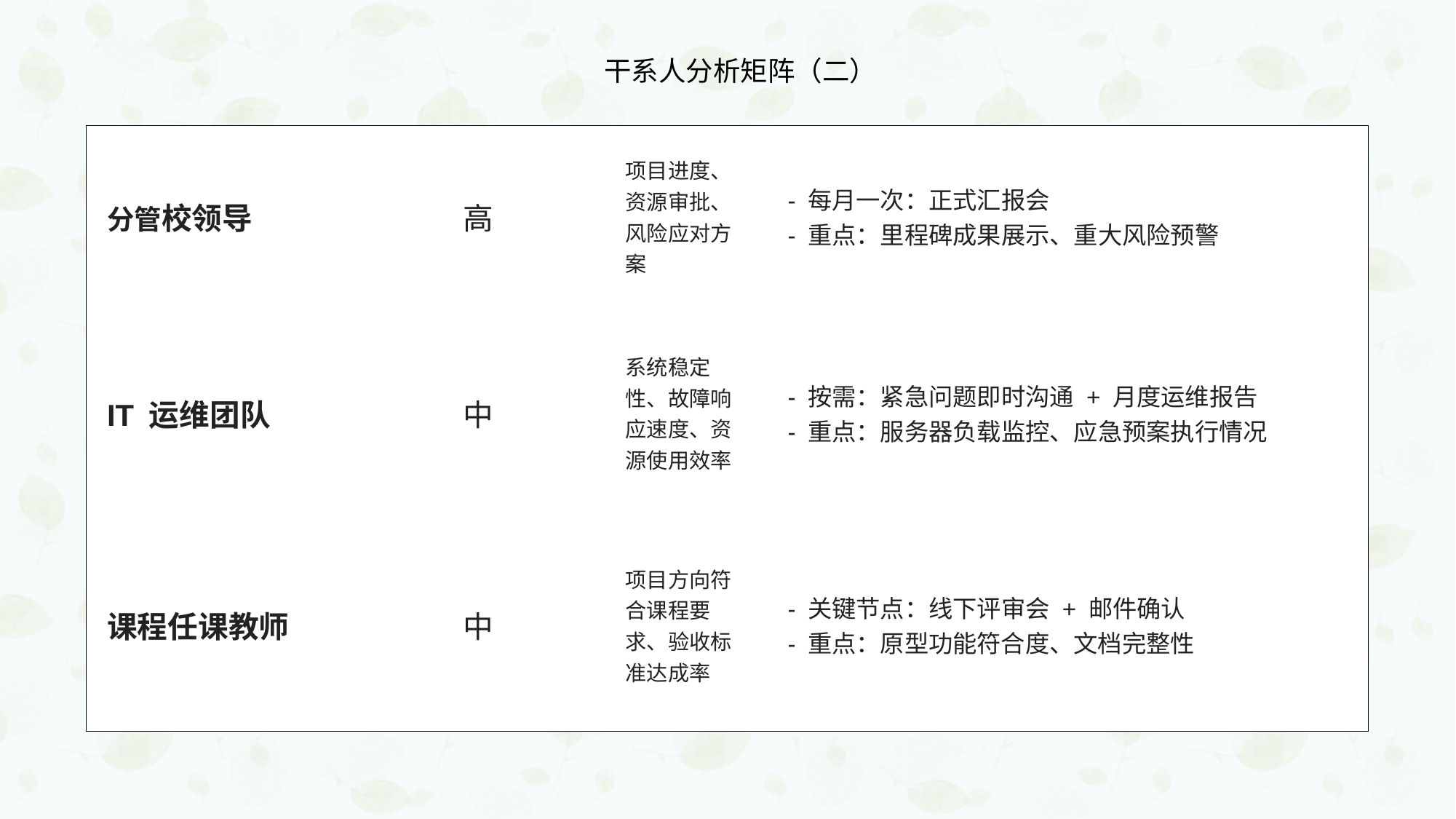

干系人分析矩阵（二）
| 分管校领导 | 高 | 项目进度、资源审批、风险应对方案 | - 每月一次：正式汇报会 - 重点：里程碑成果展示、重大风险预警 |
| --- | --- | --- | --- |
| IT 运维团队 | 中 | 系统稳定性、故障响应速度、资源使用效率 | - 按需：紧急问题即时沟通 + 月度运维报告 - 重点：服务器负载监控、应急预案执行情况 |
| 课程任课教师 | 中 | 项目方向符合课程要求、验收标准达成率 | - 关键节点：线下评审会 + 邮件确认 - 重点：原型功能符合度、文档完整性 |